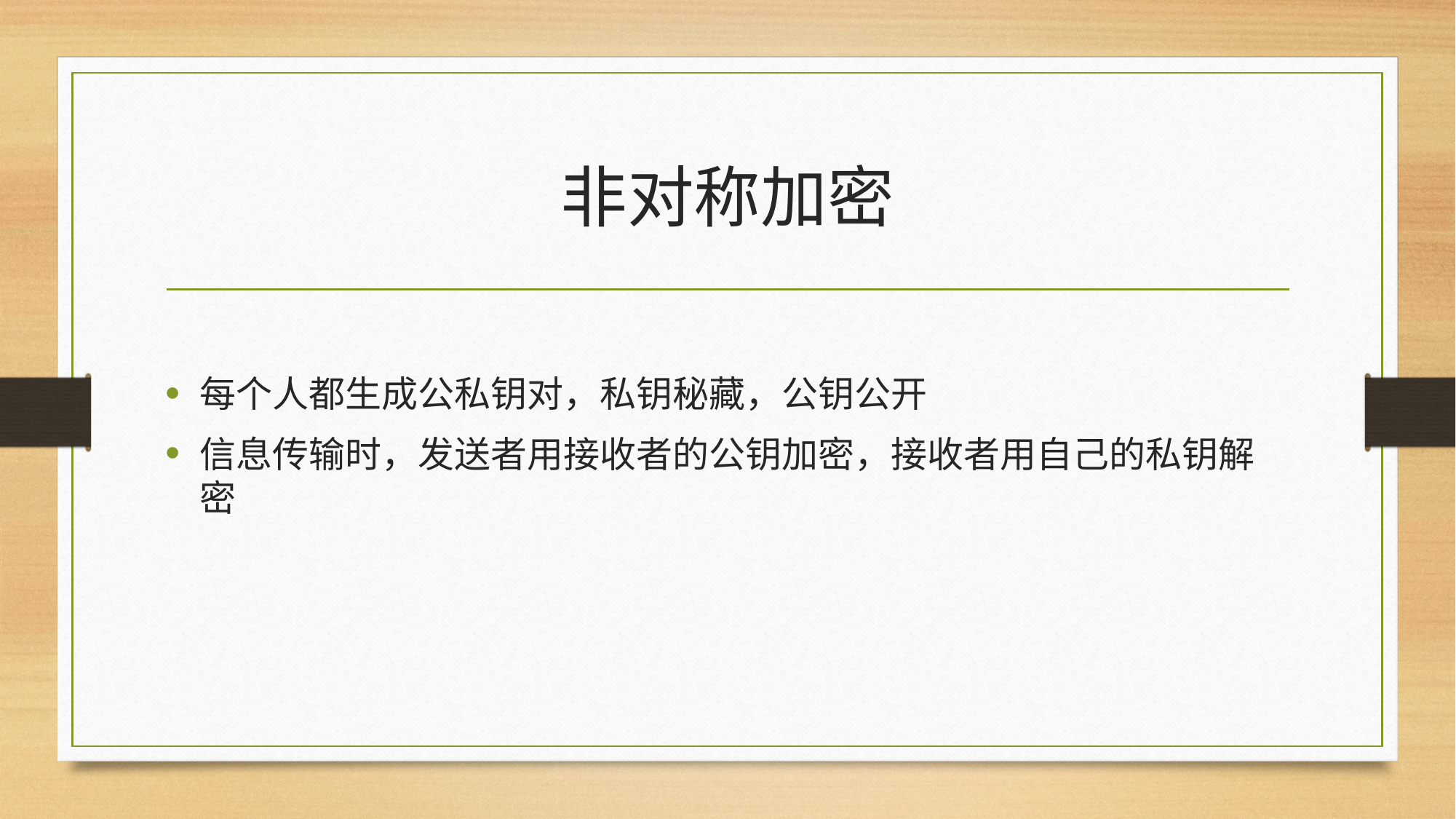

# 非对称加密

每个人都生成公私钥对，私钥秘藏，公钥公开
信息传输时，发送者用接收者的公钥加密，接收者用自己的私钥解密